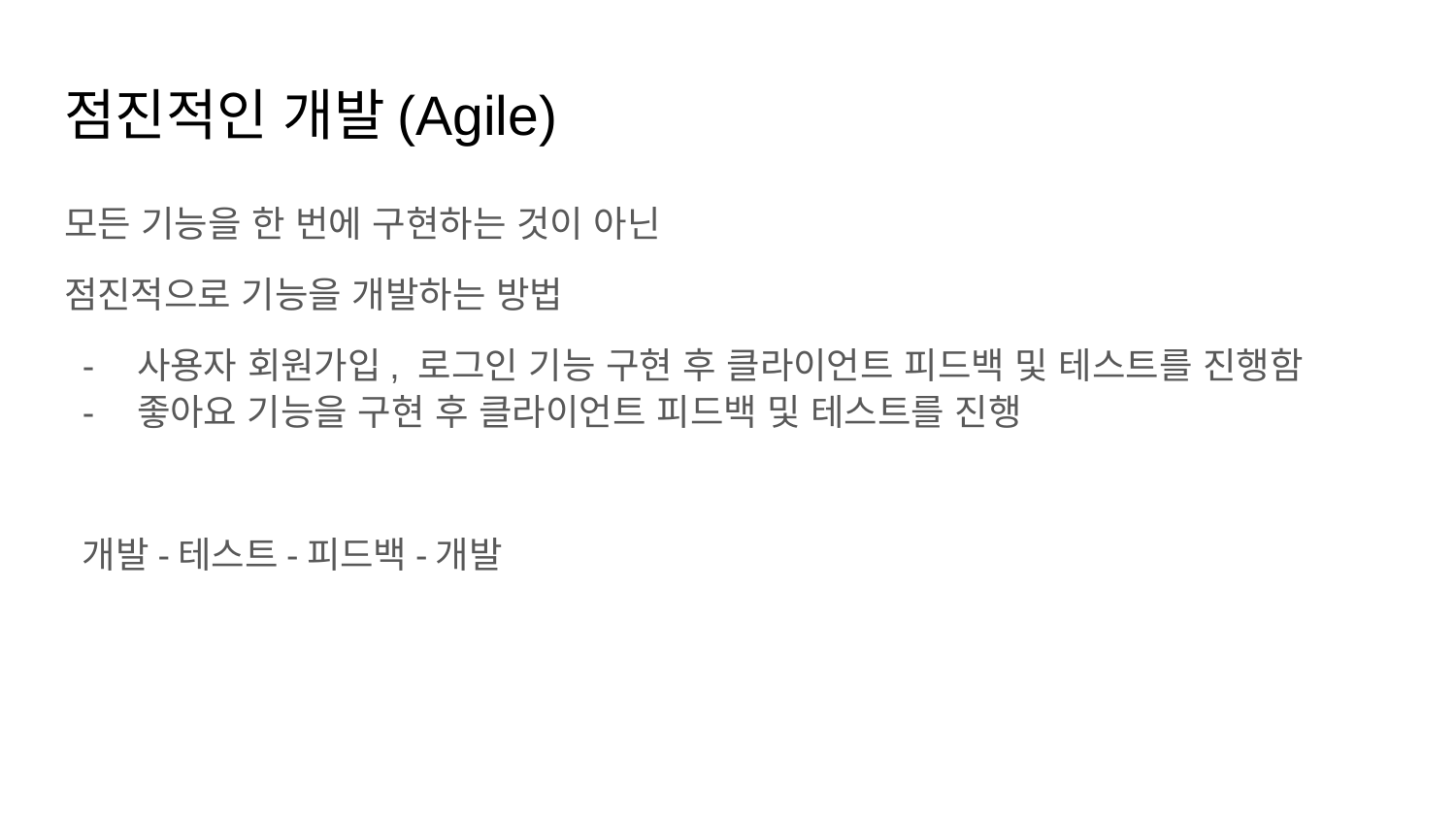

# 점진적인 개발(Agile)
모든 기능을 한 번에 구현하는 것이 아닌
점진적으로 기능을 개발하는 방법
사용자 회원가입, 로그인 기능 구현 후 클라이언트 피드백 및 테스트를 진행함
좋아요 기능을 구현 후 클라이언트 피드백 및 테스트를 진행

 개발-테스트-피드백-개발